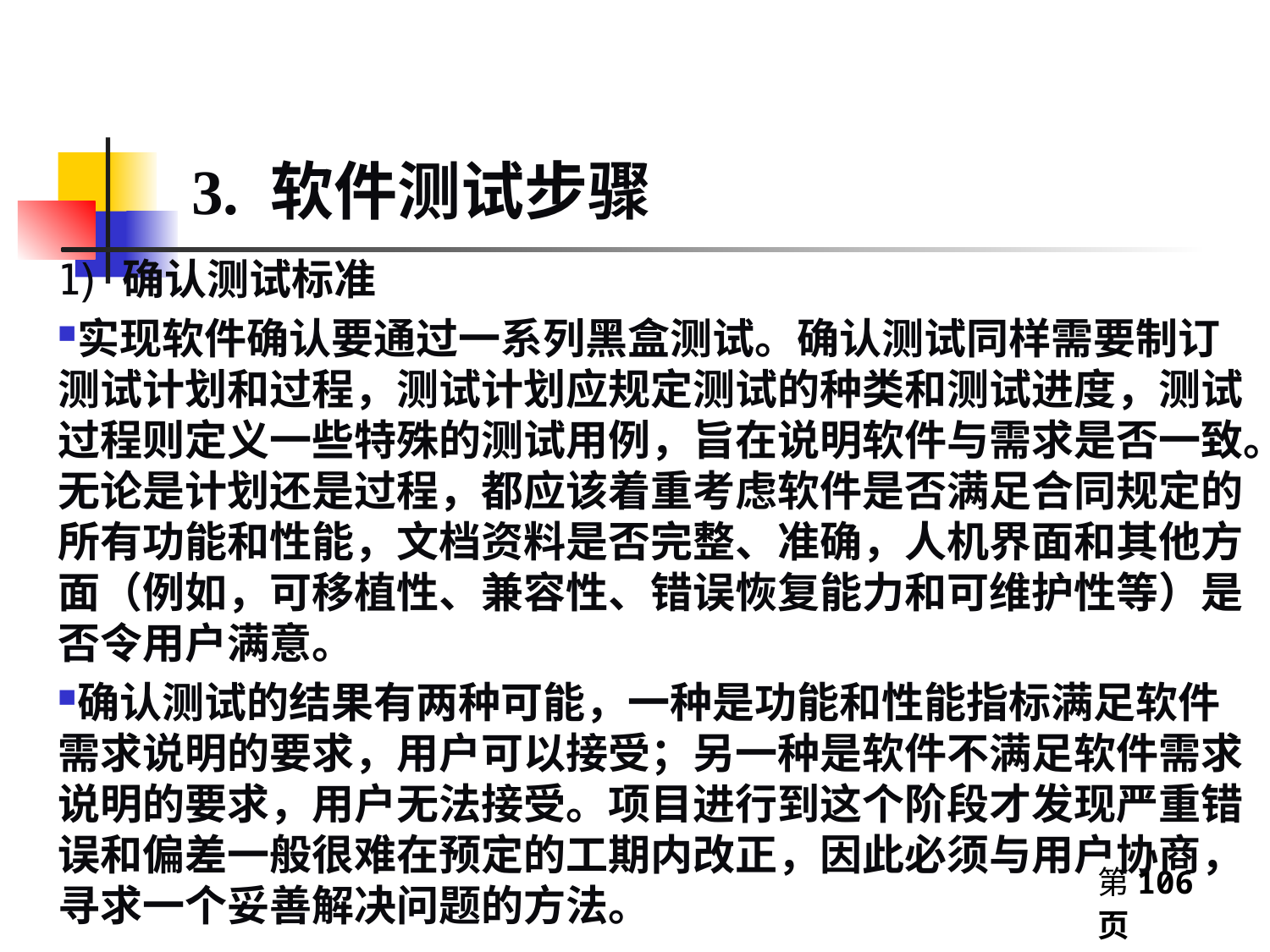

3. 软件测试步骤
1) 确认测试标准
实现软件确认要通过一系列黑盒测试。确认测试同样需要制订测试计划和过程，测试计划应规定测试的种类和测试进度，测试过程则定义一些特殊的测试用例，旨在说明软件与需求是否一致。无论是计划还是过程，都应该着重考虑软件是否满足合同规定的所有功能和性能，文档资料是否完整、准确，人机界面和其他方面（例如，可移植性、兼容性、错误恢复能力和可维护性等）是否令用户满意。
确认测试的结果有两种可能，一种是功能和性能指标满足软件需求说明的要求，用户可以接受；另一种是软件不满足软件需求说明的要求，用户无法接受。项目进行到这个阶段才发现严重错误和偏差一般很难在预定的工期内改正，因此必须与用户协商，寻求一个妥善解决问题的方法。